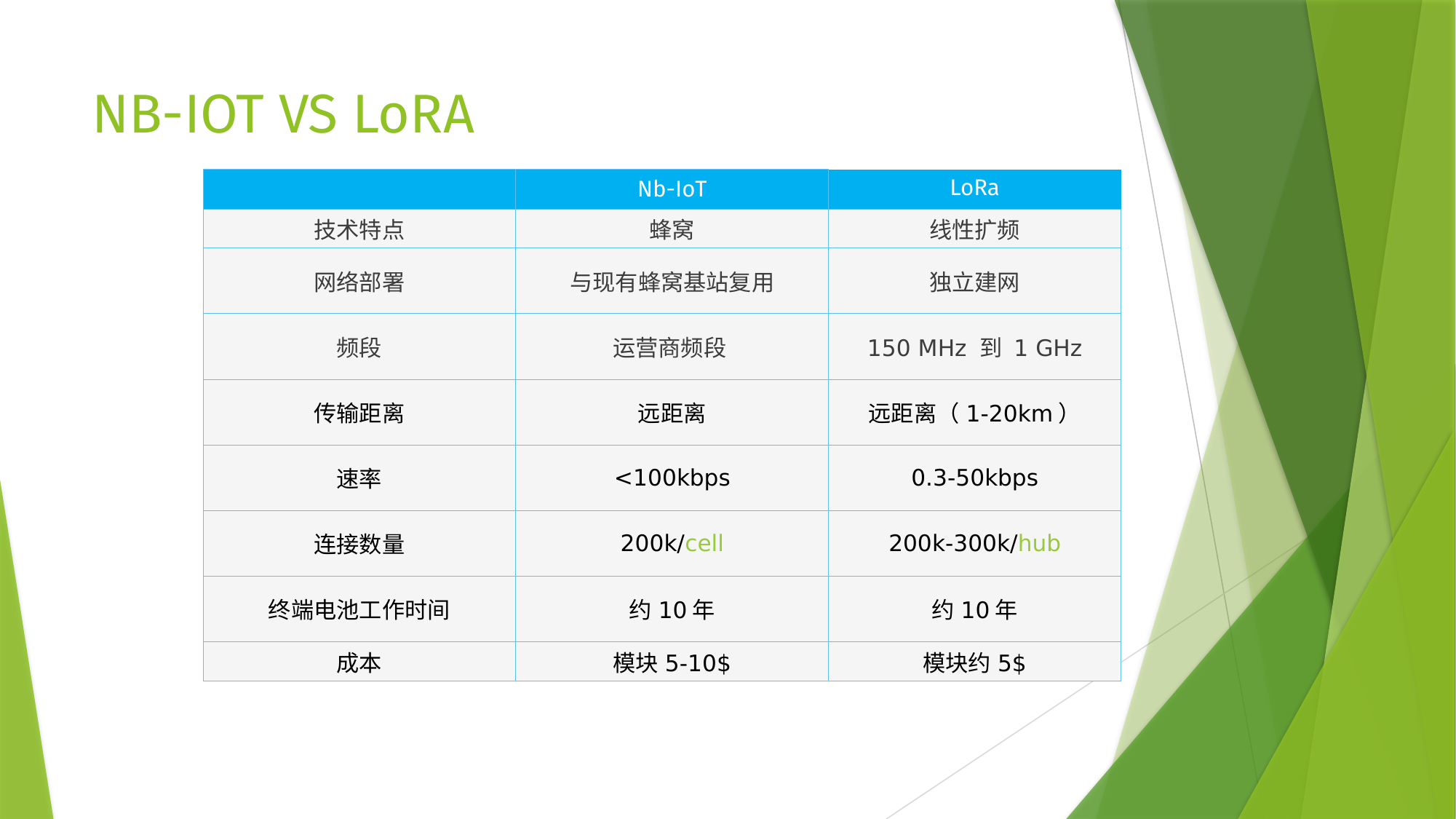

# NB-IOT VS LoRA
|  | Nb-IoT | LoRa |
| --- | --- | --- |
| 技术特点 | 蜂窝 | 线性扩频 |
| 网络部署 | 与现有蜂窝基站复用 | 独立建网 |
| 频段 | 运营商频段 | 150 MHz 到 1 GHz |
| 传输距离 | 远距离 | 远距离（1-20km） |
| 速率 | <100kbps | 0.3-50kbps |
| 连接数量 | 200k/cell | 200k-300k/hub |
| 终端电池工作时间 | 约10年 | 约10年 |
| 成本 | 模块5-10$ | 模块约5$ |